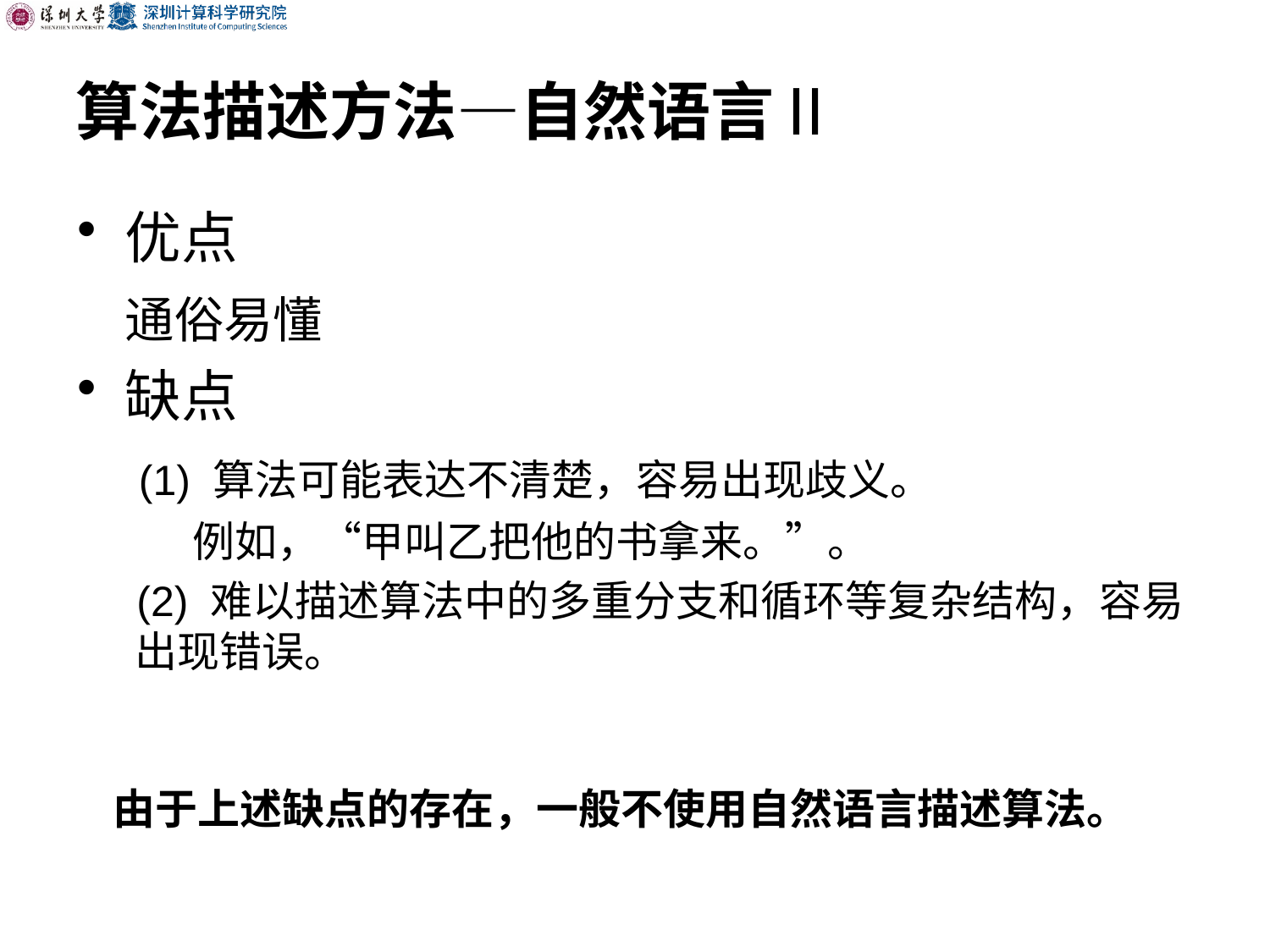

算法描述方法—自然语言Ⅱ
优点
	通俗易懂
缺点
	 (1) 算法可能表达不清楚，容易出现歧义。
           例如，“甲叫乙把他的书拿来。”。
     (2) 难以描述算法中的多重分支和循环等复杂结构，容易   出现错误。
由于上述缺点的存在，一般不使用自然语言描述算法。